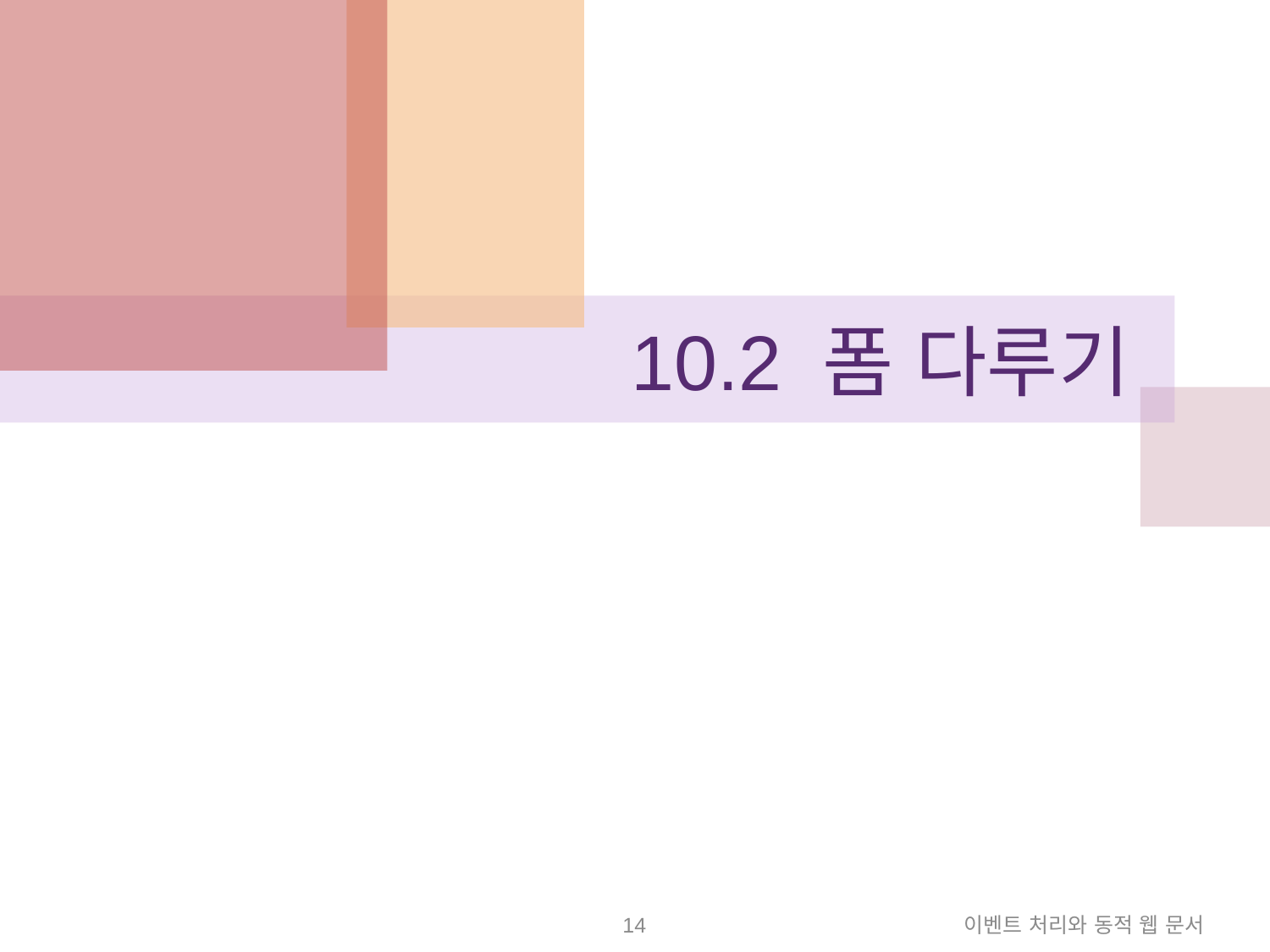

# 10.2 폼 다루기

14
이벤트 처리와 동적 웹 문서